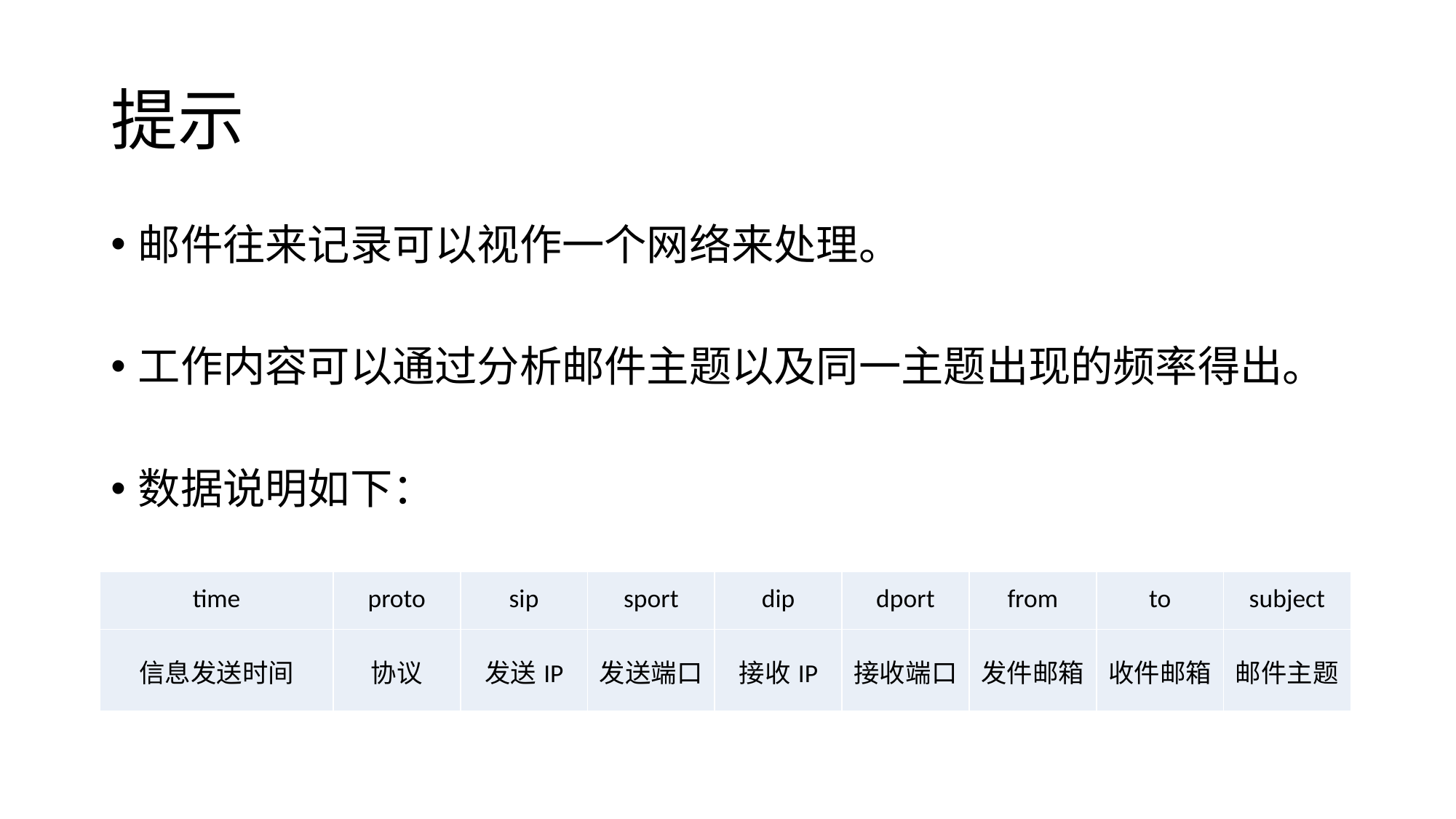

# 提示
邮件往来记录可以视作一个网络来处理。

工作内容可以通过分析邮件主题以及同一主题出现的频率得出。

数据说明如下：
| time | proto | sip | sport | dip | dport | from | to | subject |
| --- | --- | --- | --- | --- | --- | --- | --- | --- |
| 信息发送时间 | 协议 | 发送IP | 发送端口 | 接收IP | 接收端口 | 发件邮箱 | 收件邮箱 | 邮件主题 |